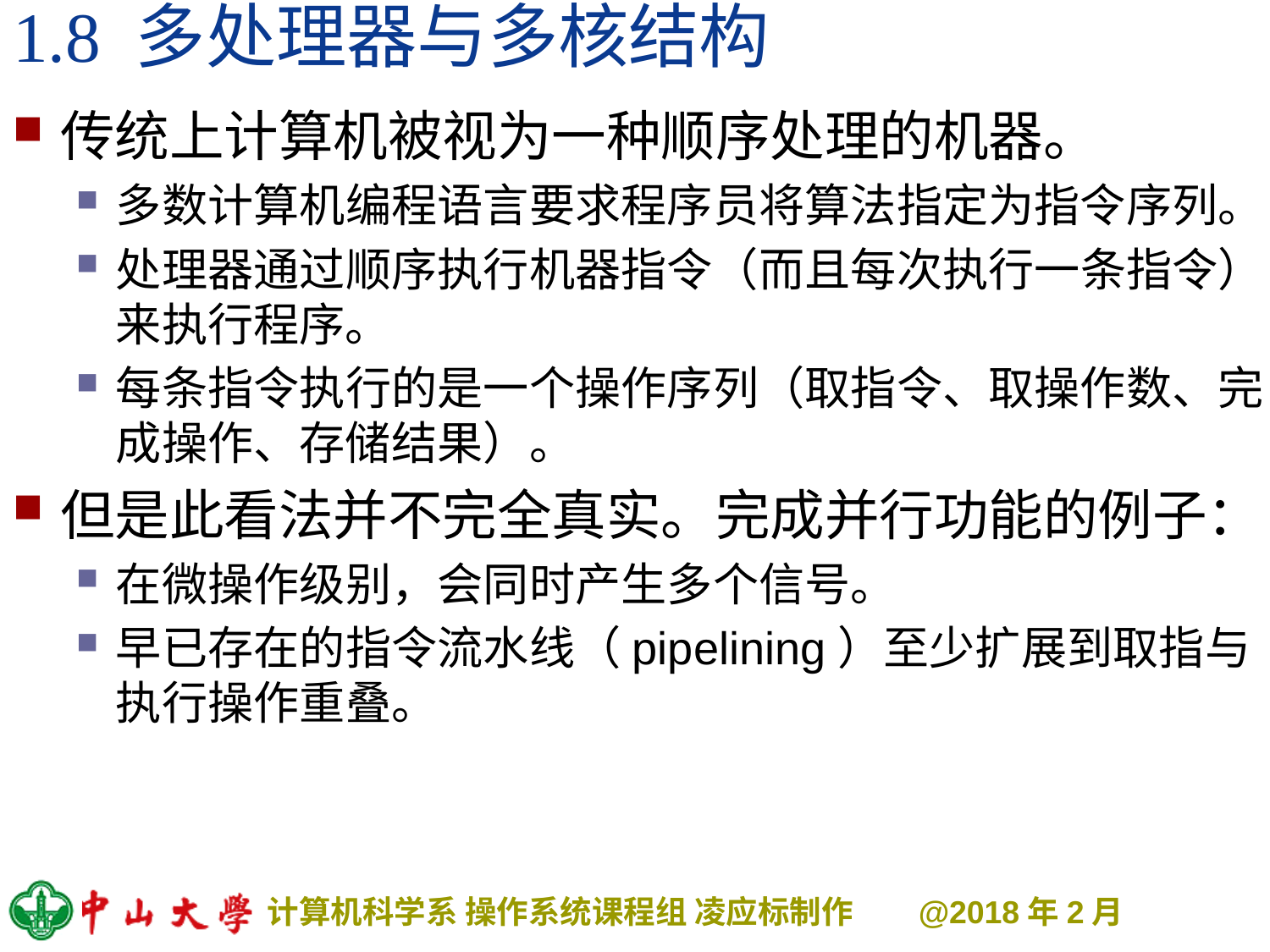

# 1.8 多处理器与多核结构
传统上计算机被视为一种顺序处理的机器。
多数计算机编程语言要求程序员将算法指定为指令序列。
处理器通过顺序执行机器指令（而且每次执行一条指令）来执行程序。
每条指令执行的是一个操作序列（取指令、取操作数、完成操作、存储结果）。
但是此看法并不完全真实。完成并行功能的例子：
在微操作级别，会同时产生多个信号。
早已存在的指令流水线（pipelining）至少扩展到取指与执行操作重叠。